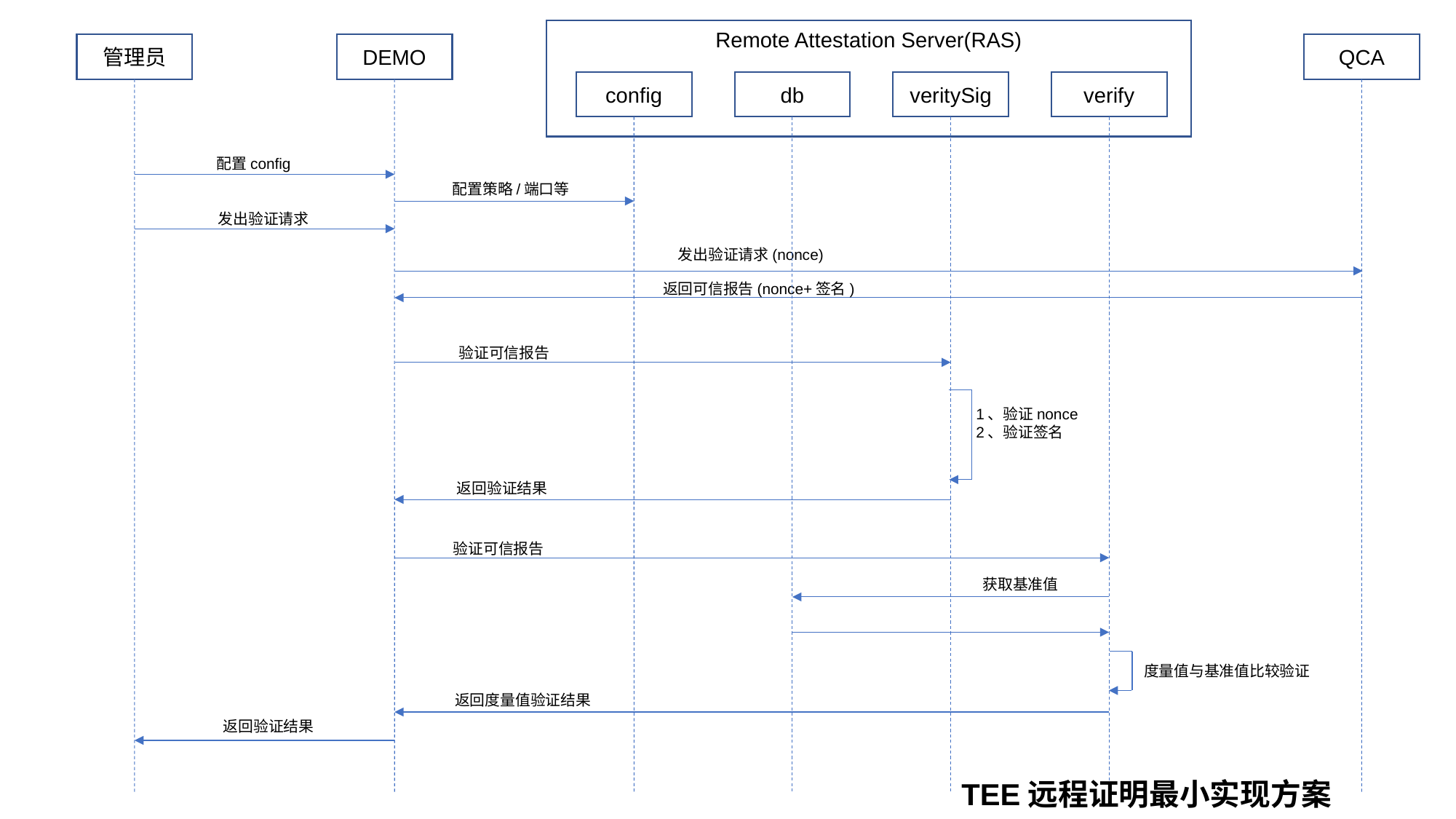

Remote Attestation Server(RAS)
管理员
DEMO
QCA
config
db
veritySig
verify
配置config
配置策略/端口等
发出验证请求
发出验证请求(nonce)
返回可信报告(nonce+签名)
验证可信报告
1、验证nonce
2、验证签名
返回验证结果
验证可信报告
获取基准值
度量值与基准值比较验证
返回度量值验证结果
返回验证结果
TEE远程证明最小实现方案